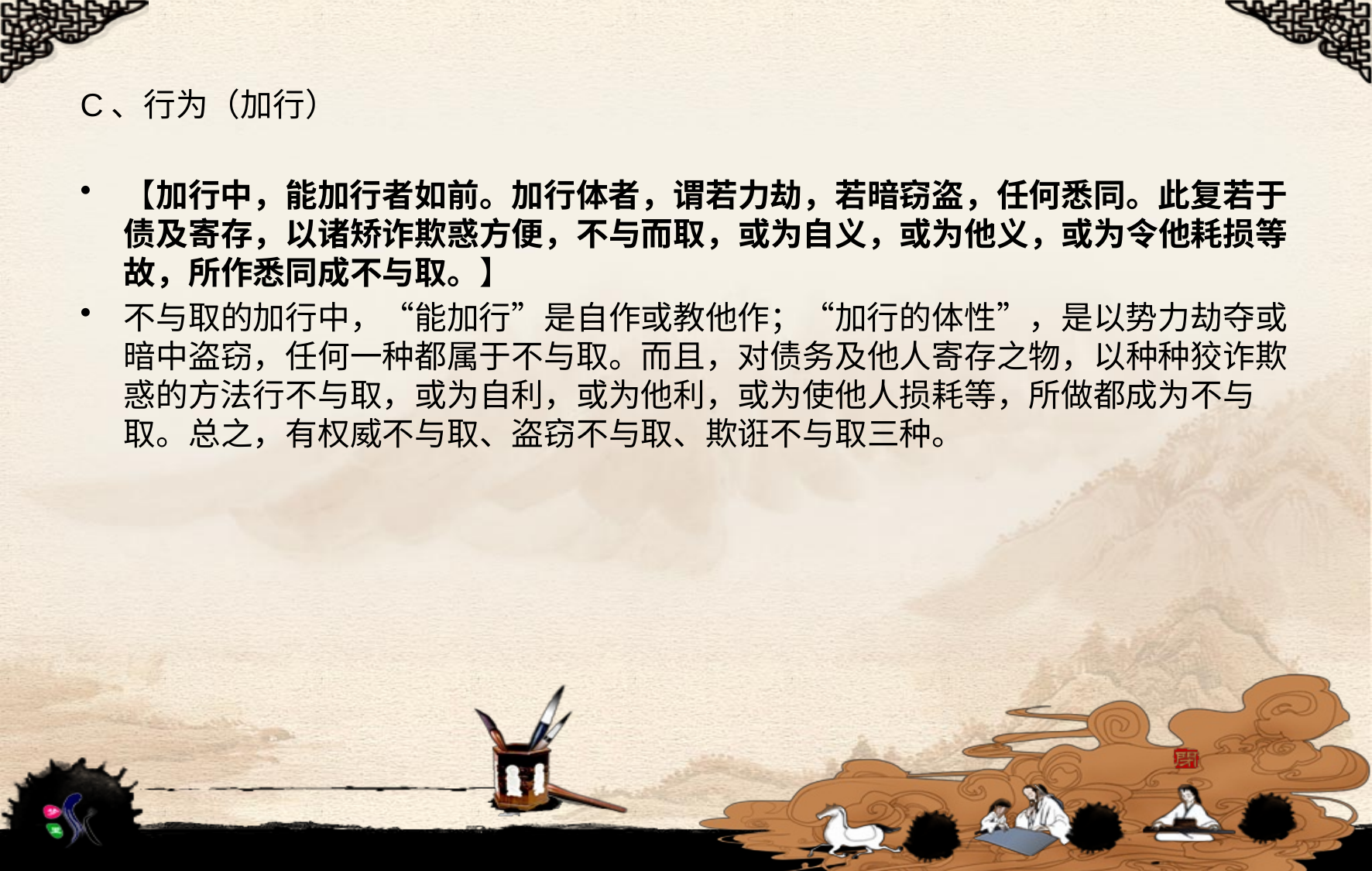

C、行为（加行）

【加行中，能加行者如前。加行体者，谓若力劫，若暗窃盗，任何悉同。此复若于债及寄存，以诸矫诈欺惑方便，不与而取，或为自义，或为他义，或为令他耗损等故，所作悉同成不与取。】
不与取的加行中，“能加行”是自作或教他作；“加行的体性”，是以势力劫夺或暗中盗窃，任何一种都属于不与取。而且，对债务及他人寄存之物，以种种狡诈欺惑的方法行不与取，或为自利，或为他利，或为使他人损耗等，所做都成为不与取。总之，有权威不与取、盗窃不与取、欺诳不与取三种。

#